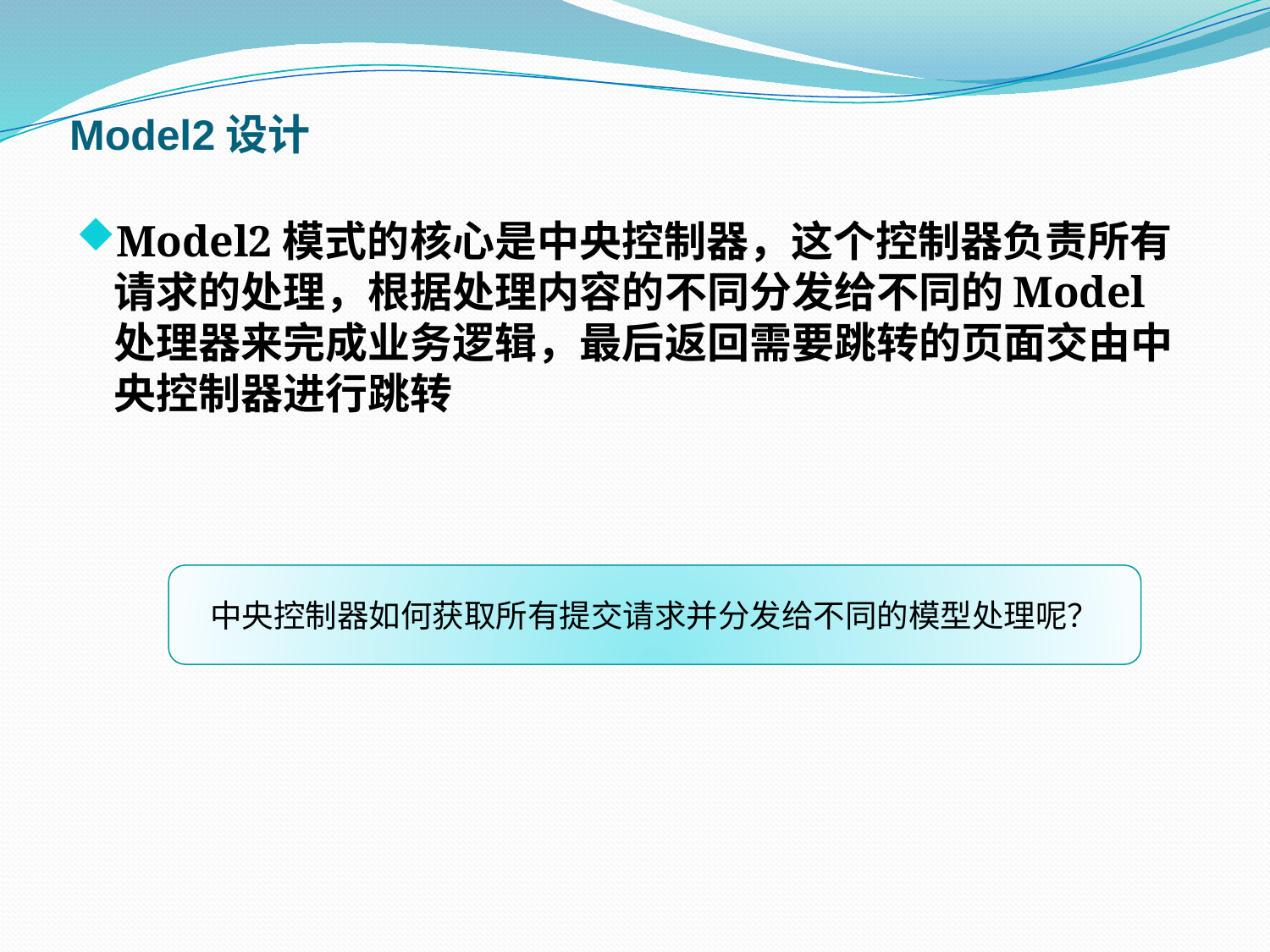

# Model2设计
Model2模式的核心是中央控制器，这个控制器负责所有请求的处理，根据处理内容的不同分发给不同的Model处理器来完成业务逻辑，最后返回需要跳转的页面交由中央控制器进行跳转
中央控制器如何获取所有提交请求并分发给不同的模型处理呢？